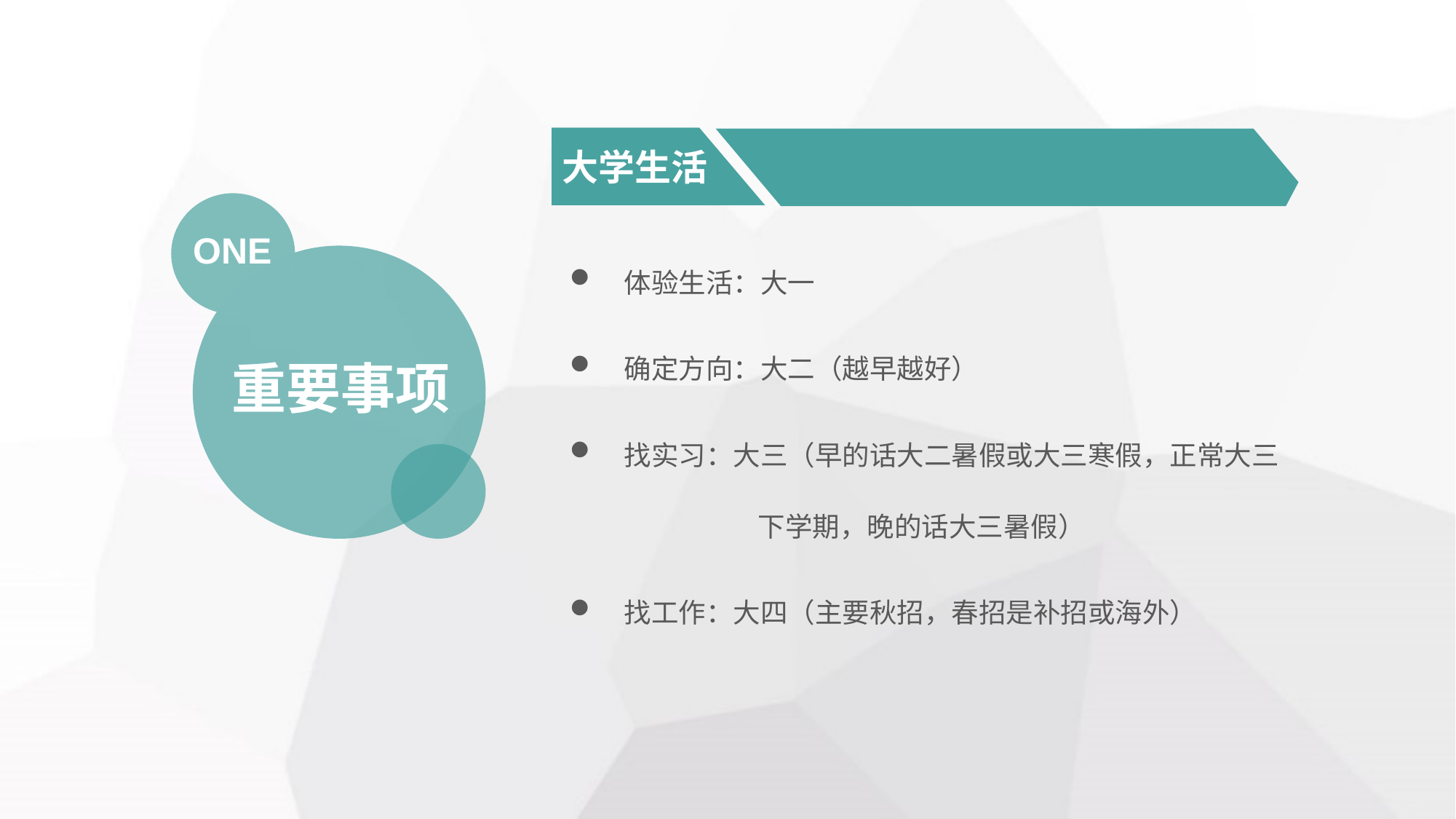

大学生活

ONE

体验生活：大一
确定方向：大二（越早越好）
找实习：大三（早的话大二暑假或大三寒假，正常大三	    下学期，晚的话大三暑假）
找工作：大四（主要秋招，春招是补招或海外）

重要事项